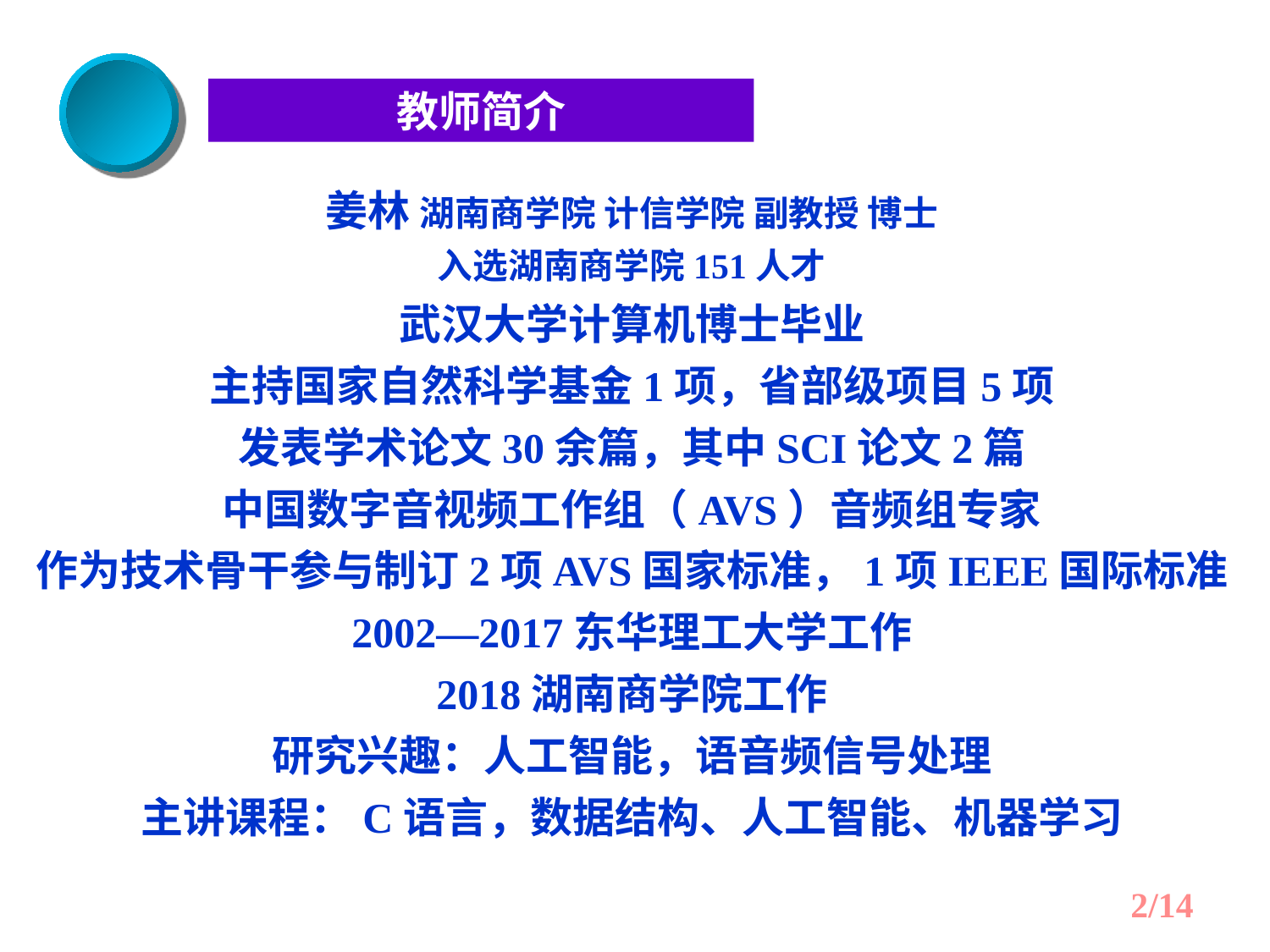

教师简介
姜林 湖南商学院 计信学院 副教授 博士
入选湖南商学院151人才
武汉大学计算机博士毕业
主持国家自然科学基金1项，省部级项目5项
发表学术论文30余篇，其中SCI论文2篇
中国数字音视频工作组（AVS）音频组专家
作为技术骨干参与制订2项AVS国家标准，1项IEEE国际标准
2002—2017东华理工大学工作
2018湖南商学院工作
研究兴趣：人工智能，语音频信号处理
主讲课程：C语言，数据结构、人工智能、机器学习
2/14